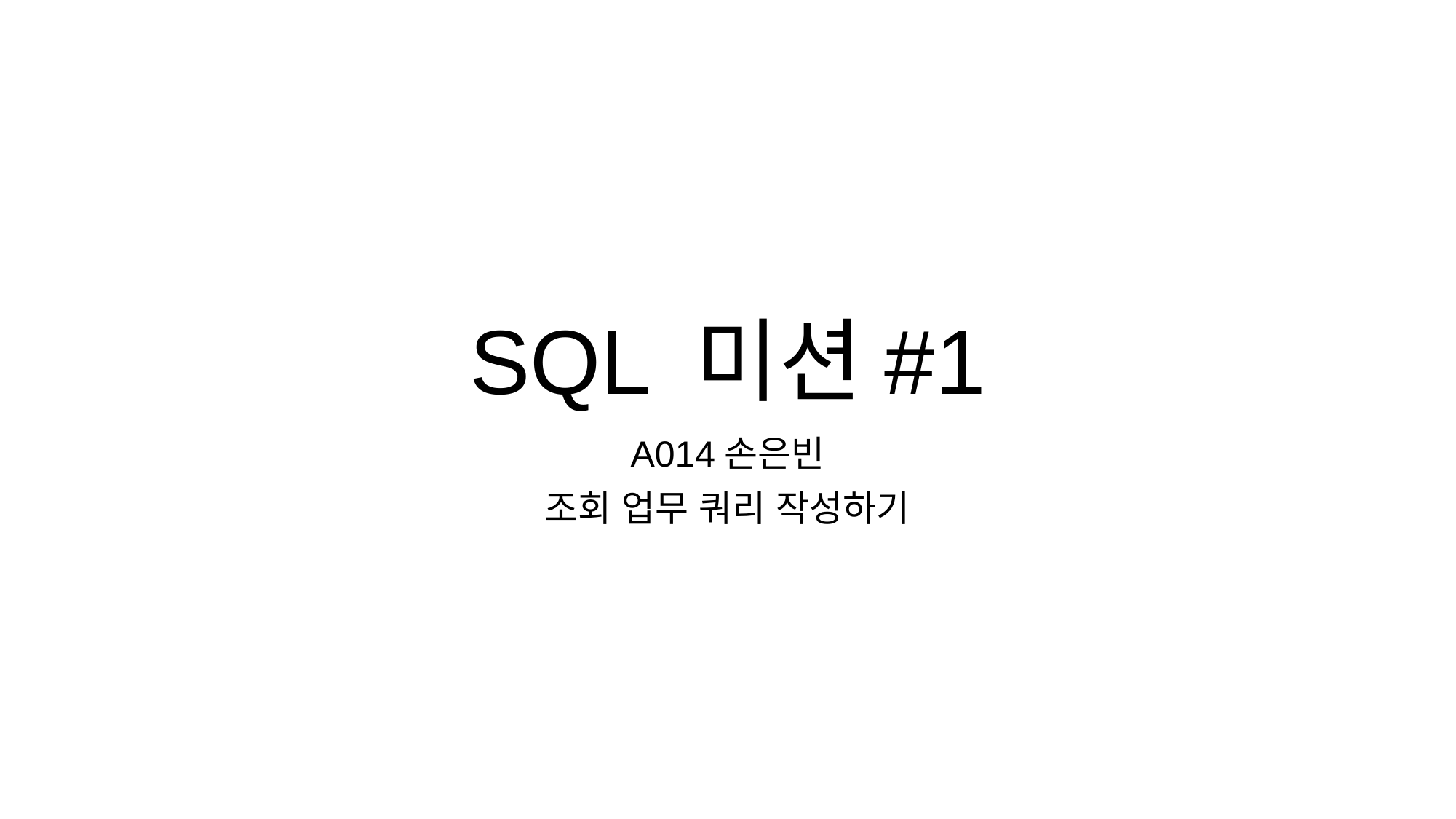

# SQL 미션#1
A014손은빈
조회 업무 쿼리 작성하기